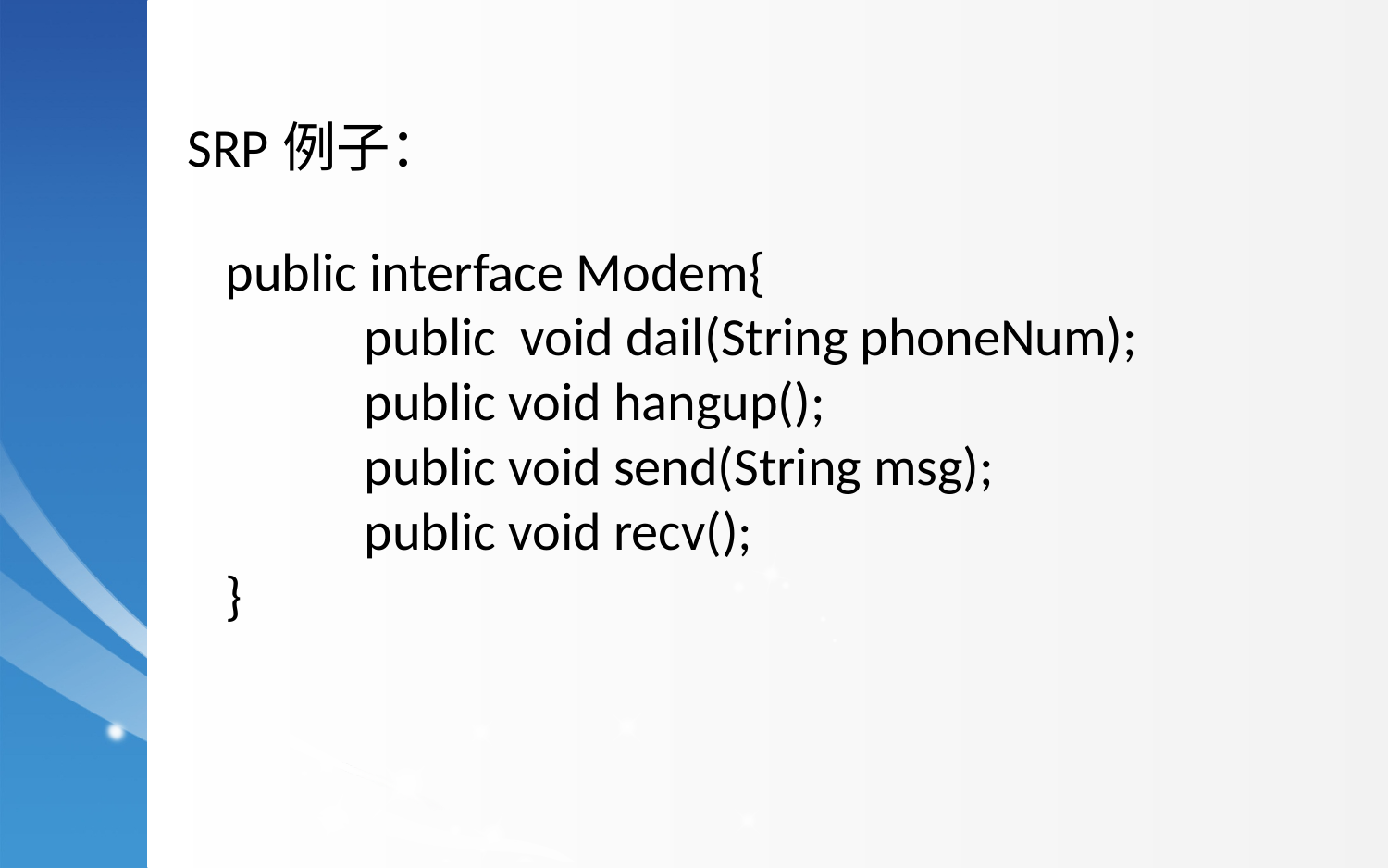

SRP例子：

public interface Modem{
	public  void dail(String phoneNum);
	public void hangup();
	public void send(String msg);
	public void recv();
}